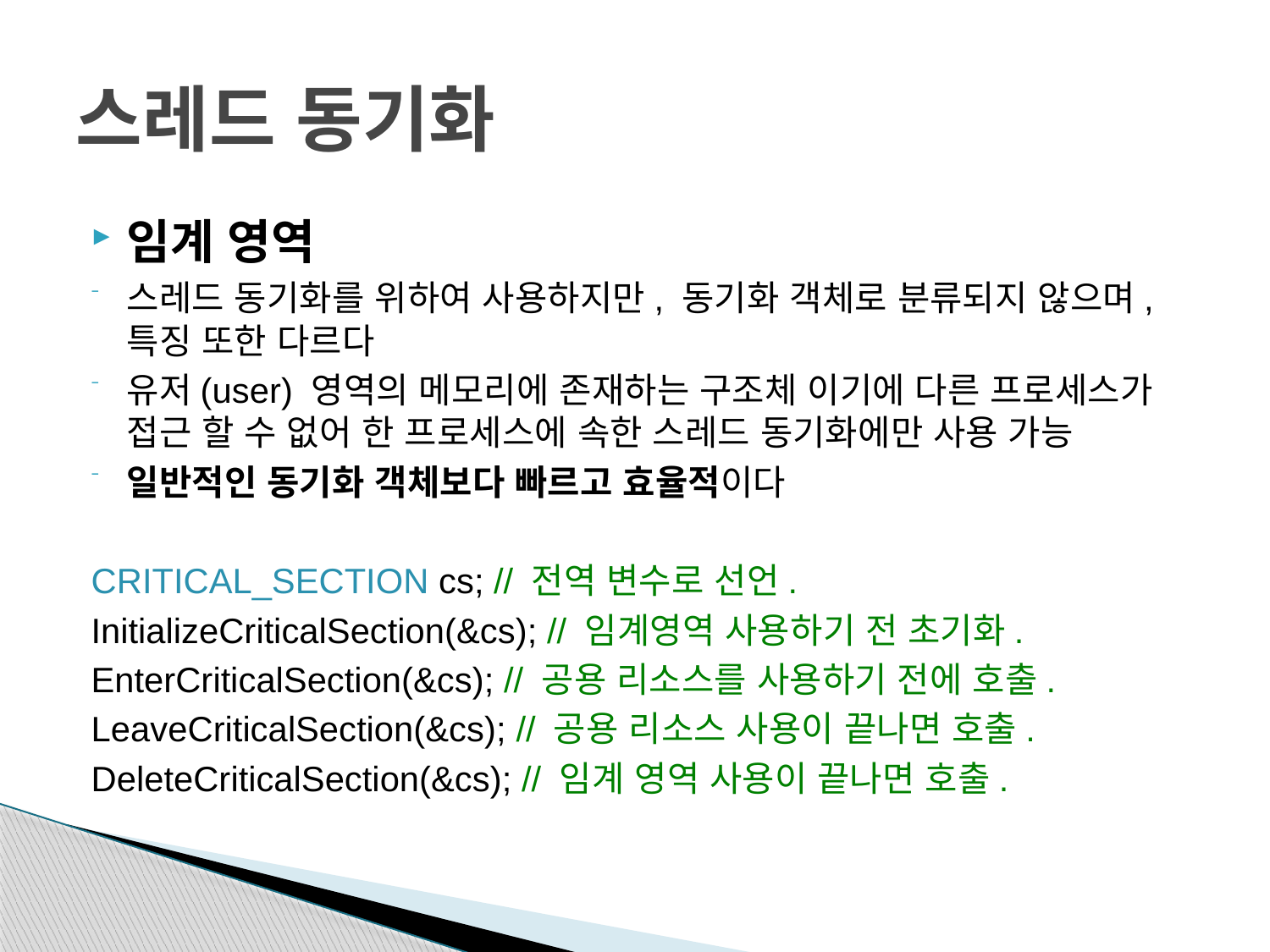

# 스레드 동기화
임계 영역
스레드 동기화를 위하여 사용하지만, 동기화 객체로 분류되지 않으며, 특징 또한 다르다
유저(user) 영역의 메모리에 존재하는 구조체 이기에 다른 프로세스가 접근 할 수 없어 한 프로세스에 속한 스레드 동기화에만 사용 가능
일반적인 동기화 객체보다 빠르고 효율적이다

CRITICAL_SECTION cs; // 전역 변수로 선언.
InitializeCriticalSection(&cs); // 임계영역 사용하기 전 초기화.
EnterCriticalSection(&cs); // 공용 리소스를 사용하기 전에 호출.
LeaveCriticalSection(&cs); // 공용 리소스 사용이 끝나면 호출.
DeleteCriticalSection(&cs); // 임계 영역 사용이 끝나면 호출.